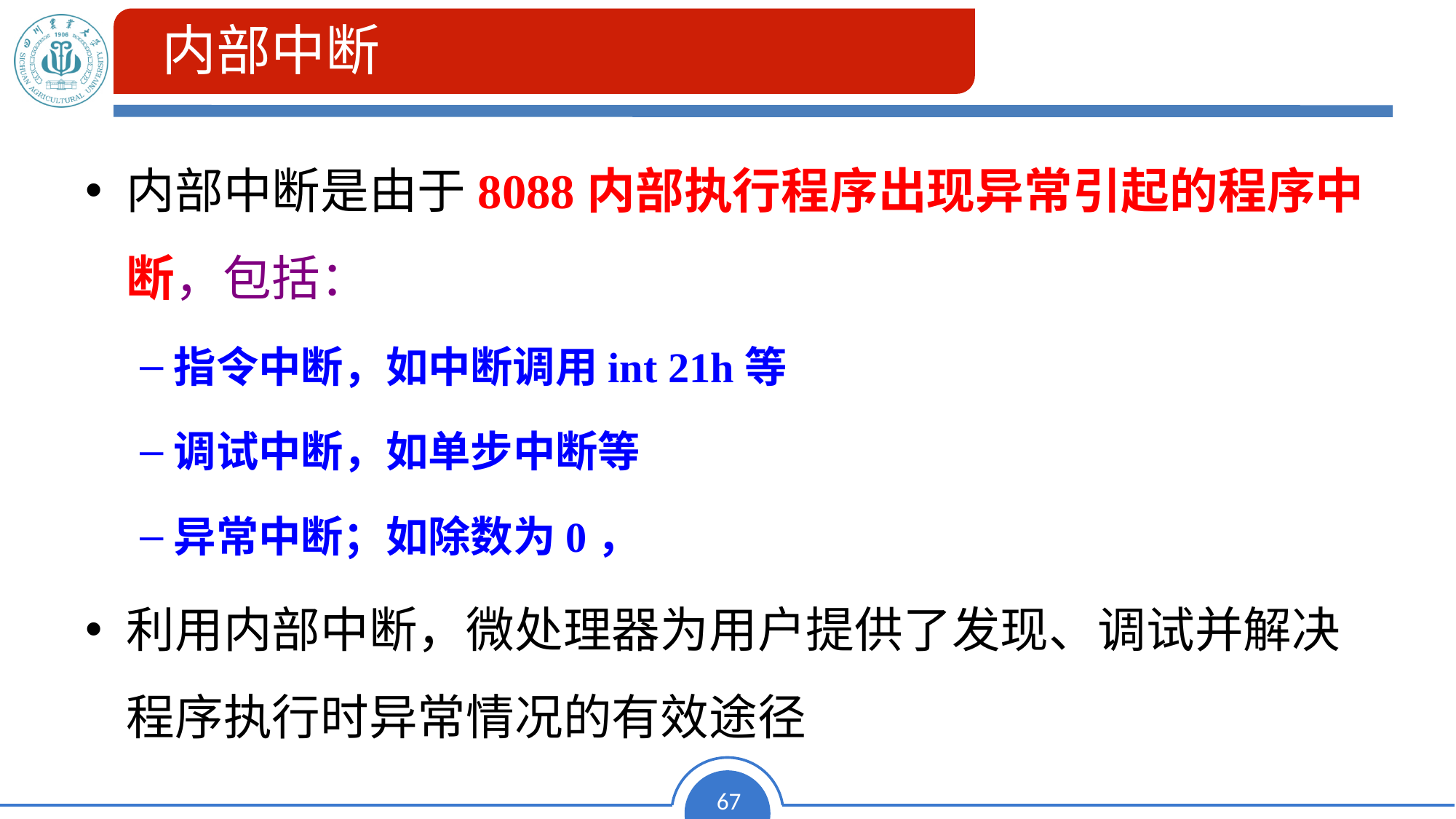

# 内部中断
内部中断是由于8088内部执行程序出现异常引起的程序中断，包括：
指令中断，如中断调用int 21h等
调试中断，如单步中断等
异常中断；如除数为0，
利用内部中断，微处理器为用户提供了发现、调试并解决程序执行时异常情况的有效途径